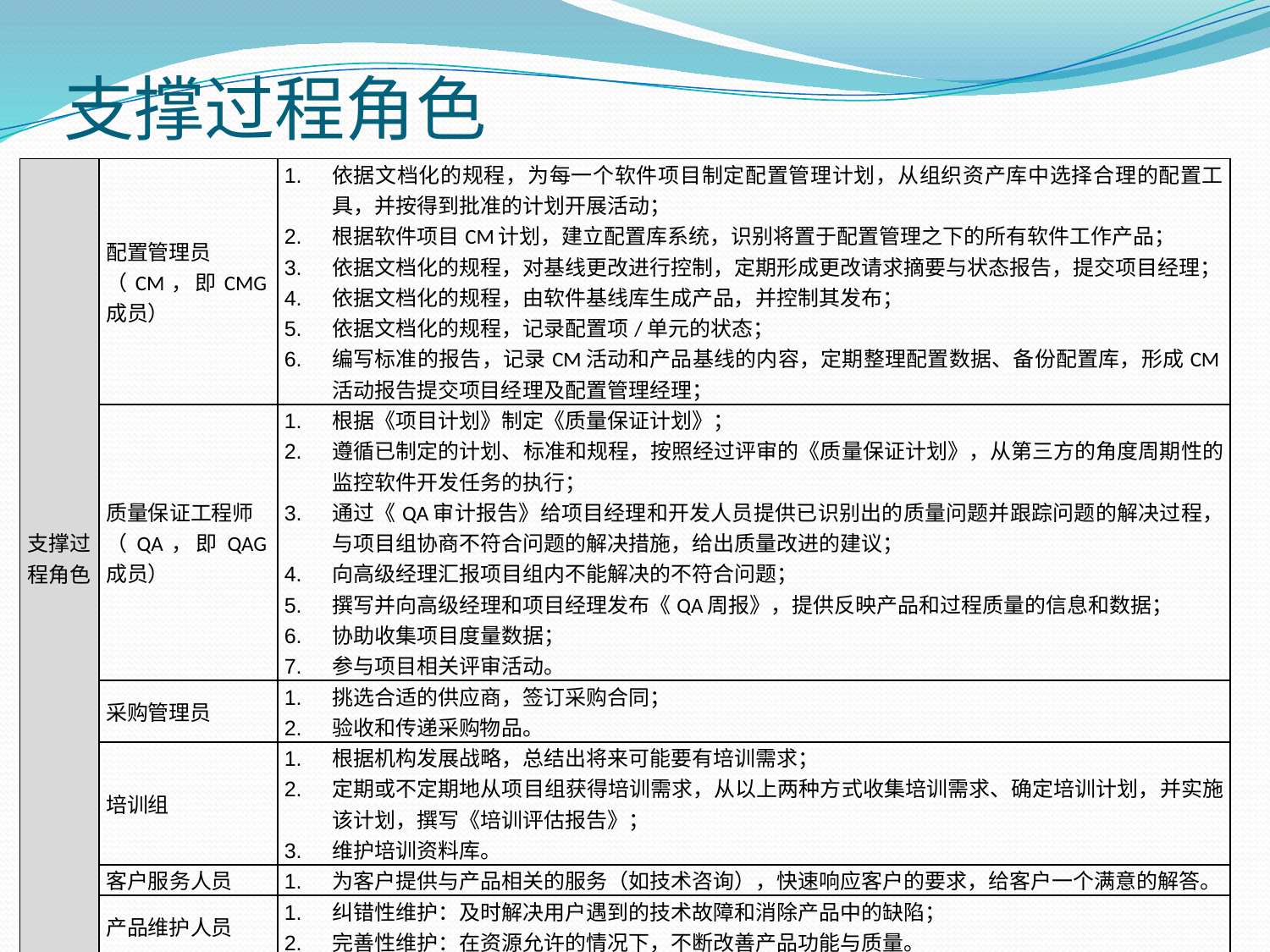

# 支撑过程角色
| 支撑过程角色 | 配置管理员 （CM，即CMG成员） | 依据文档化的规程，为每一个软件项目制定配置管理计划，从组织资产库中选择合理的配置工具，并按得到批准的计划开展活动； 根据软件项目CM计划，建立配置库系统，识别将置于配置管理之下的所有软件工作产品； 依据文档化的规程，对基线更改进行控制，定期形成更改请求摘要与状态报告，提交项目经理； 依据文档化的规程，由软件基线库生成产品，并控制其发布； 依据文档化的规程，记录配置项/单元的状态； 编写标准的报告，记录CM活动和产品基线的内容，定期整理配置数据、备份配置库，形成CM活动报告提交项目经理及配置管理经理； |
| --- | --- | --- |
|  | 质量保证工程师 （QA，即QAG成员） | 根据《项目计划》制定《质量保证计划》； 遵循已制定的计划、标准和规程，按照经过评审的《质量保证计划》，从第三方的角度周期性的监控软件开发任务的执行； 通过《QA审计报告》给项目经理和开发人员提供已识别出的质量问题并跟踪问题的解决过程，与项目组协商不符合问题的解决措施，给出质量改进的建议； 向高级经理汇报项目组内不能解决的不符合问题； 撰写并向高级经理和项目经理发布《QA周报》，提供反映产品和过程质量的信息和数据； 协助收集项目度量数据； 参与项目相关评审活动。 |
|  | 采购管理员 | 挑选合适的供应商，签订采购合同； 验收和传递采购物品。 |
|  | 培训组 | 根据机构发展战略，总结出将来可能要有培训需求； 定期或不定期地从项目组获得培训需求，从以上两种方式收集培训需求、确定培训计划，并实施该计划，撰写《培训评估报告》； 维护培训资料库。 |
|  | 客户服务人员 | 为客户提供与产品相关的服务（如技术咨询），快速响应客户的要求，给客户一个满意的解答。 |
|  | 产品维护人员 | 纠错性维护：及时解决用户遇到的技术故障和消除产品中的缺陷； 完善性维护：在资源允许的情况下，不断改善产品功能与质量。 |